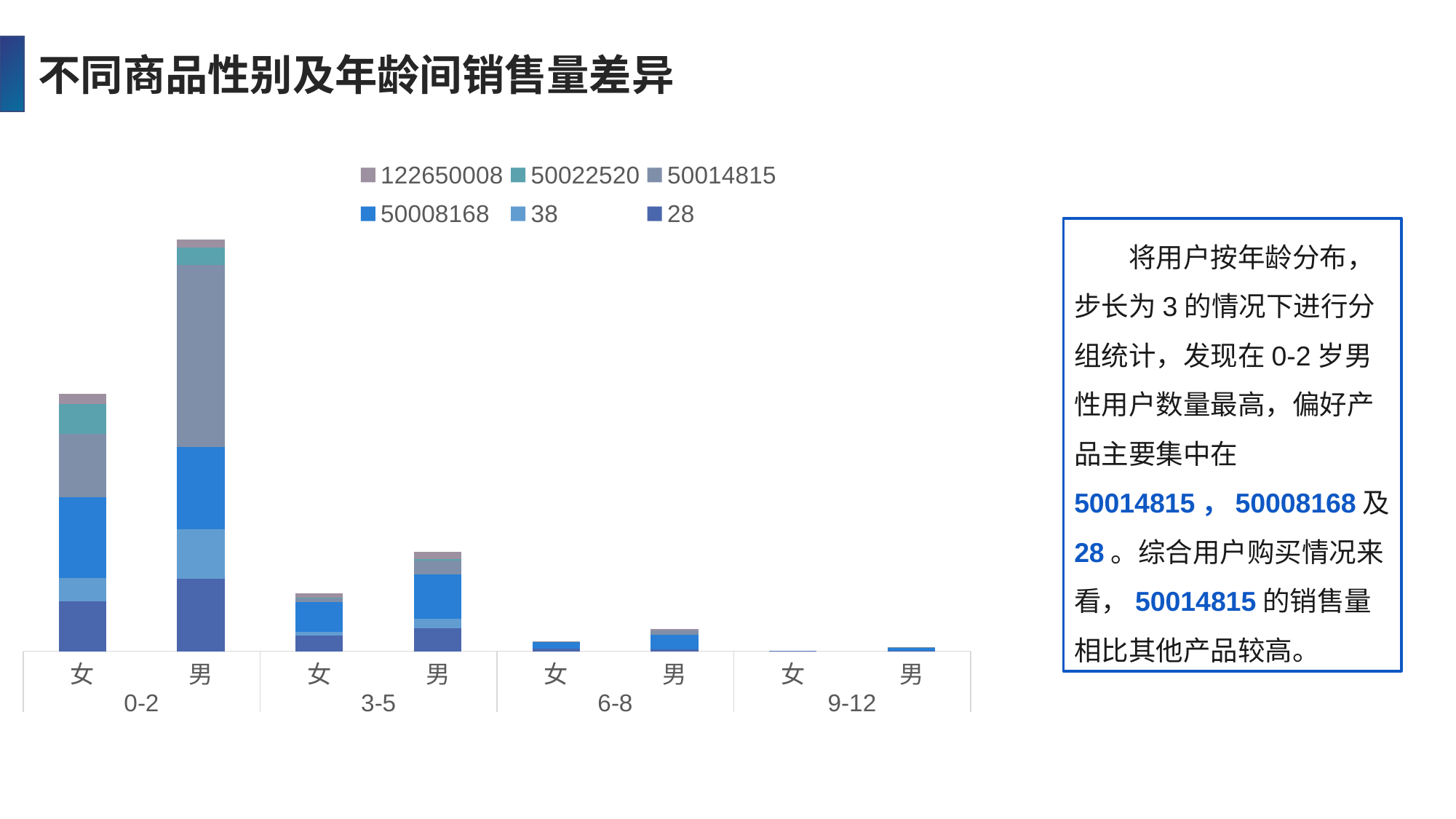

不同商品性别及年龄间销售量差异

### Chart

| Category | 28 | 38 | 50008168 | 50014815 | 50022520 | 122650008 |
|---|---|---|---|---|---|---|
| 女 | 81.0 | 38.0 | 132.0 | 103.0 | 48.0 | 17.0 |
| 男 | 118.0 | 80.0 | 134.0 | 297.0 | 28.0 | 13.0 |
| 女 | 26.0 | 5.0 | 49.0 | 6.0 | 1.0 | 7.0 |
| 男 | 38.0 | 15.0 | 72.0 | 23.0 | 2.0 | 12.0 |
| 女 | 4.0 | None | 11.0 | None | None | 1.0 |
| 男 | 3.0 | None | 24.0 | 7.0 | None | 2.0 |
| 女 | 1.0 | None | None | None | None | None |
| 男 | 1.0 | None | 5.0 | 1.0 | None | None |
将用户按年龄分布，步长为3的情况下进行分组统计，发现在0-2岁男性用户数量最高，偏好产品主要集中在50014815，50008168及28。综合用户购买情况来看，50014815的销售量相比其他产品较高。